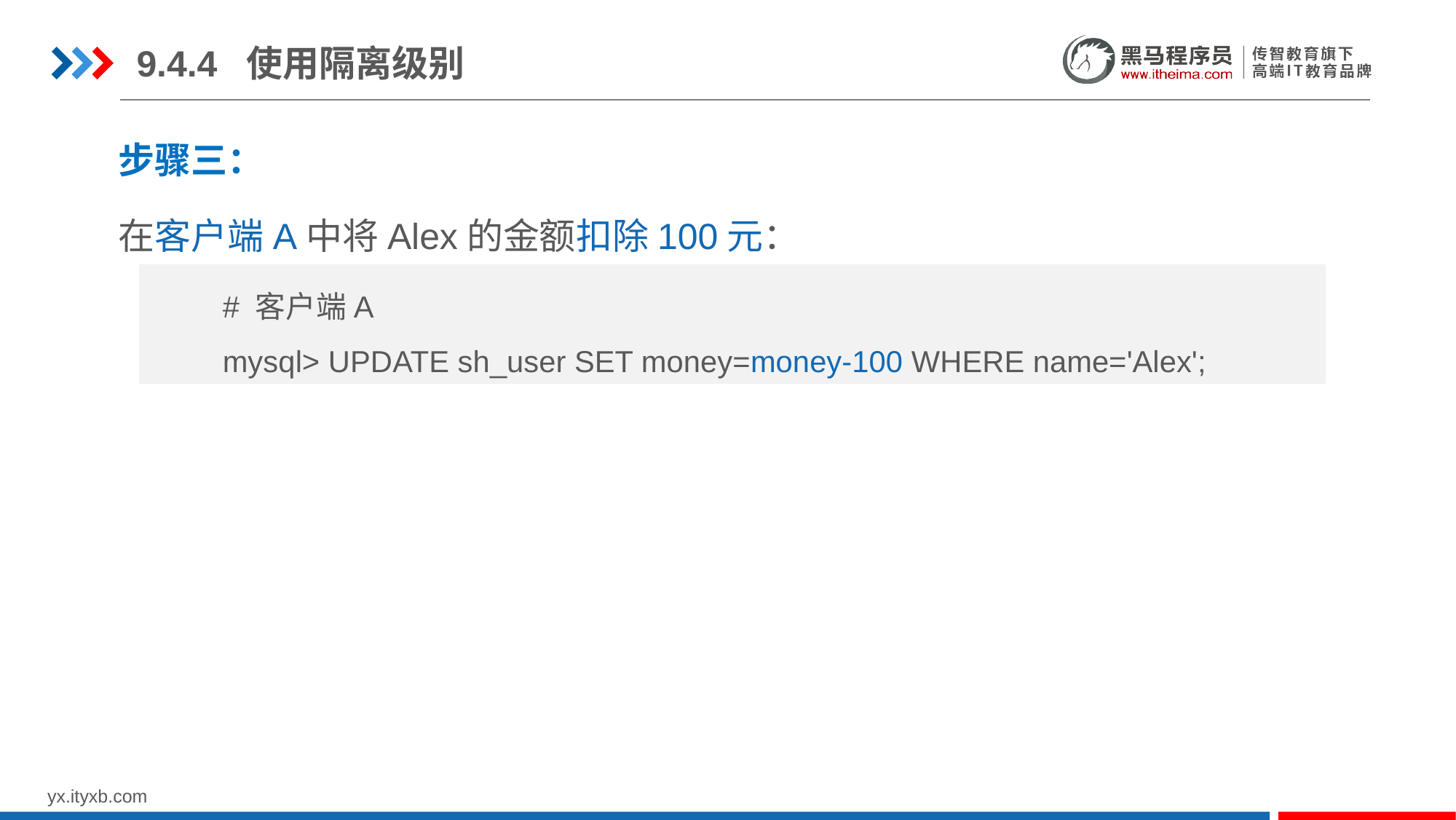

9.4.4  使用隔离级别
步骤三：
在客户端A中将Alex的金额扣除100元：
# 客户端A
mysql> UPDATE sh_user SET money=money-100 WHERE name='Alex';